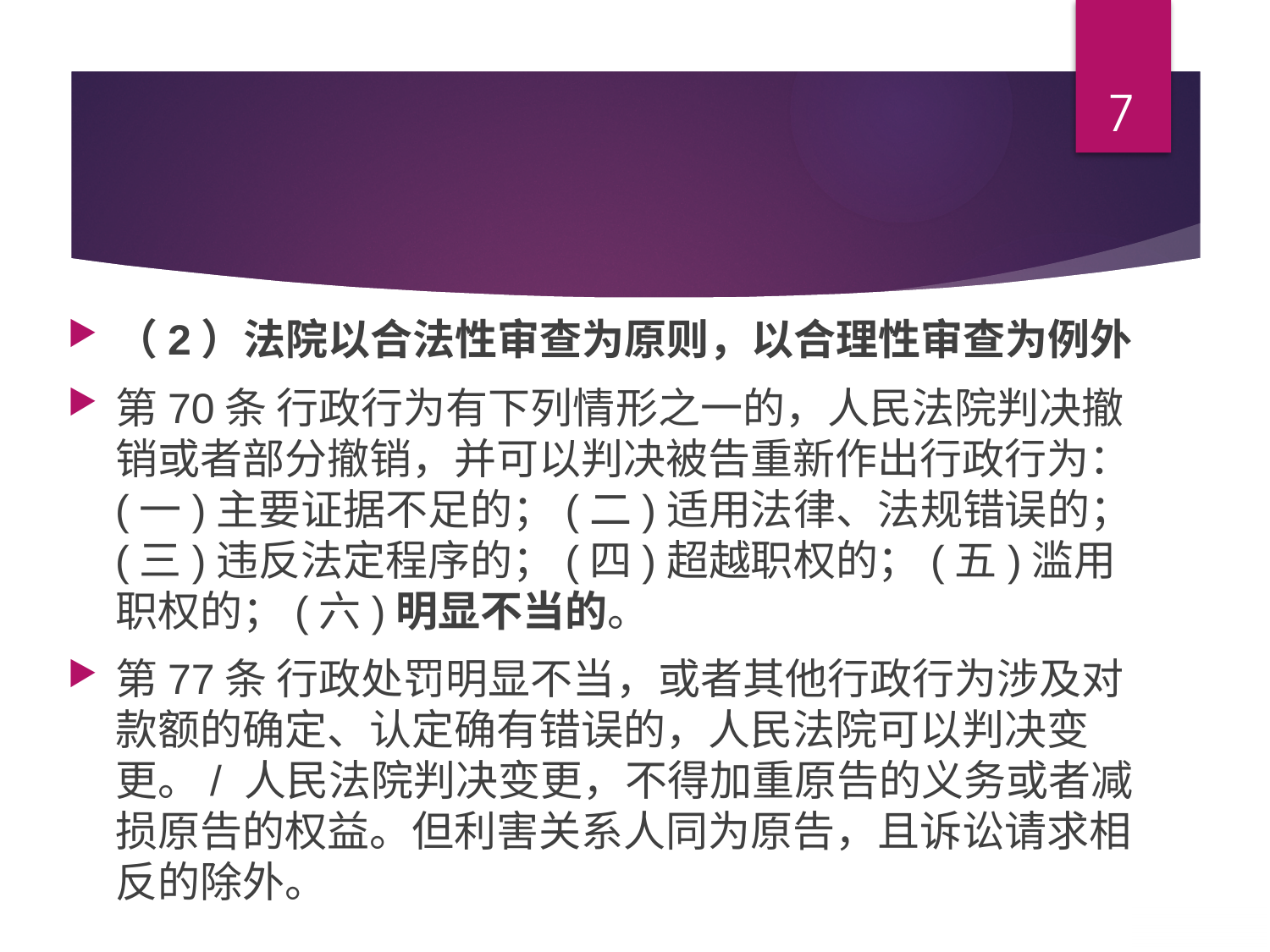

7
#
（2）法院以合法性审查为原则，以合理性审查为例外
第70条 行政行为有下列情形之一的，人民法院判决撤销或者部分撤销，并可以判决被告重新作出行政行为：(一)主要证据不足的；(二)适用法律、法规错误的；(三)违反法定程序的；(四)超越职权的；(五)滥用职权的；(六)明显不当的。
第77条 行政处罚明显不当，或者其他行政行为涉及对款额的确定、认定确有错误的，人民法院可以判决变更。/ 人民法院判决变更，不得加重原告的义务或者减损原告的权益。但利害关系人同为原告，且诉讼请求相反的除外。